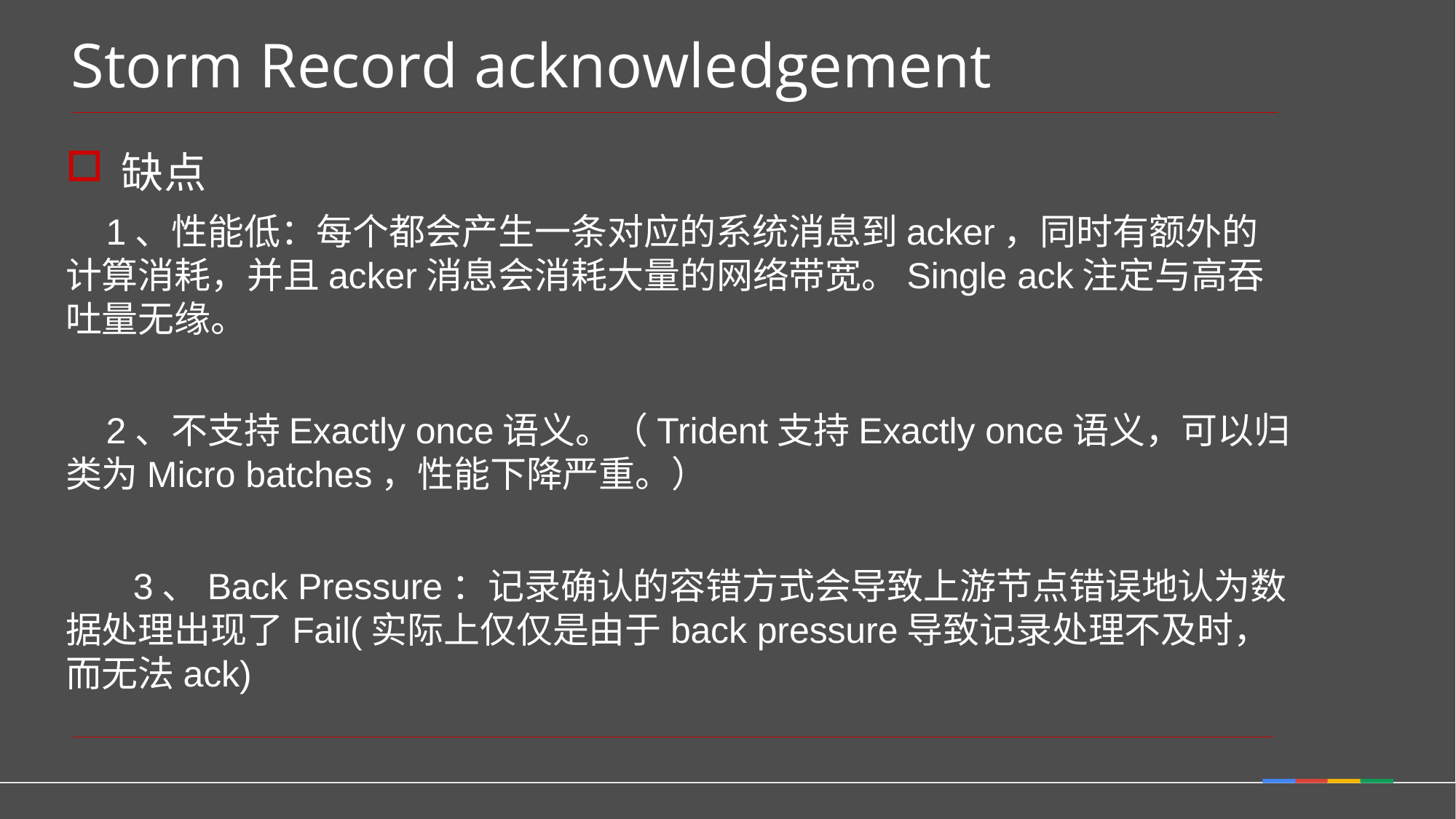

Storm Record acknowledgement

缺点
    1、性能低：每个都会产生一条对应的系统消息到acker，同时有额外的计算消耗，并且acker消息会消耗大量的网络带宽。Single ack注定与高吞吐量无缘。

    2、不支持Exactly once语义。（Trident支持Exactly once语义，可以归类为Micro batches，性能下降严重。）

	 3、Back Pressure：记录确认的容错方式会导致上游节点错误地认为数据处理出现了Fail(实际上仅仅是由于back pressure导致记录处理不及时，而无法ack)